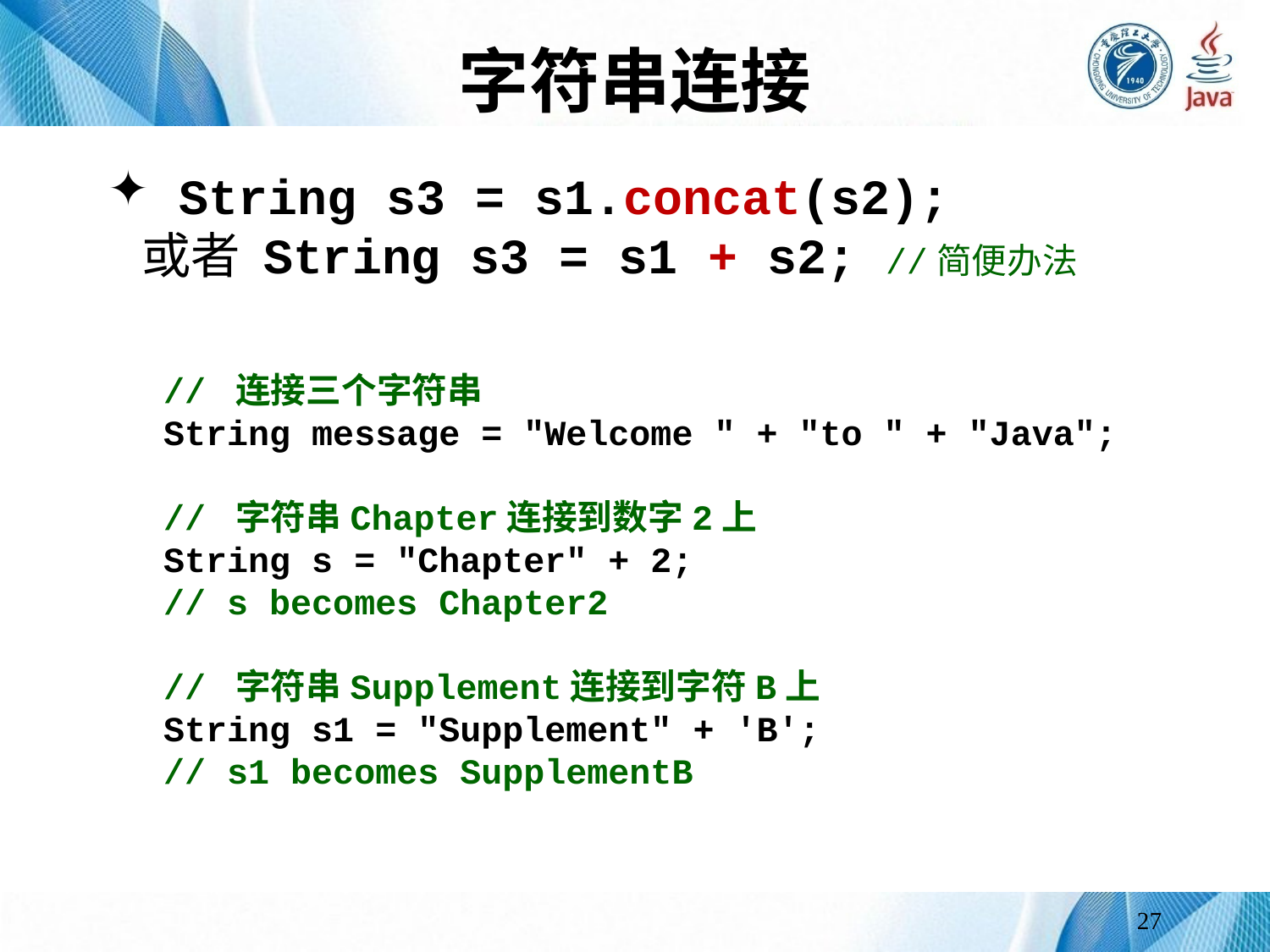

# 字符串连接
 String s3 = s1.concat(s2);
  或者 String s3 = s1 + s2; //简便办法

// 连接三个字符串
String message = "Welcome " + "to " + "Java";

// 字符串Chapter连接到数字2上
String s = "Chapter" + 2;
// s becomes Chapter2

// 字符串Supplement连接到字符B上
String s1 = "Supplement" + 'B';
// s1 becomes SupplementB
27